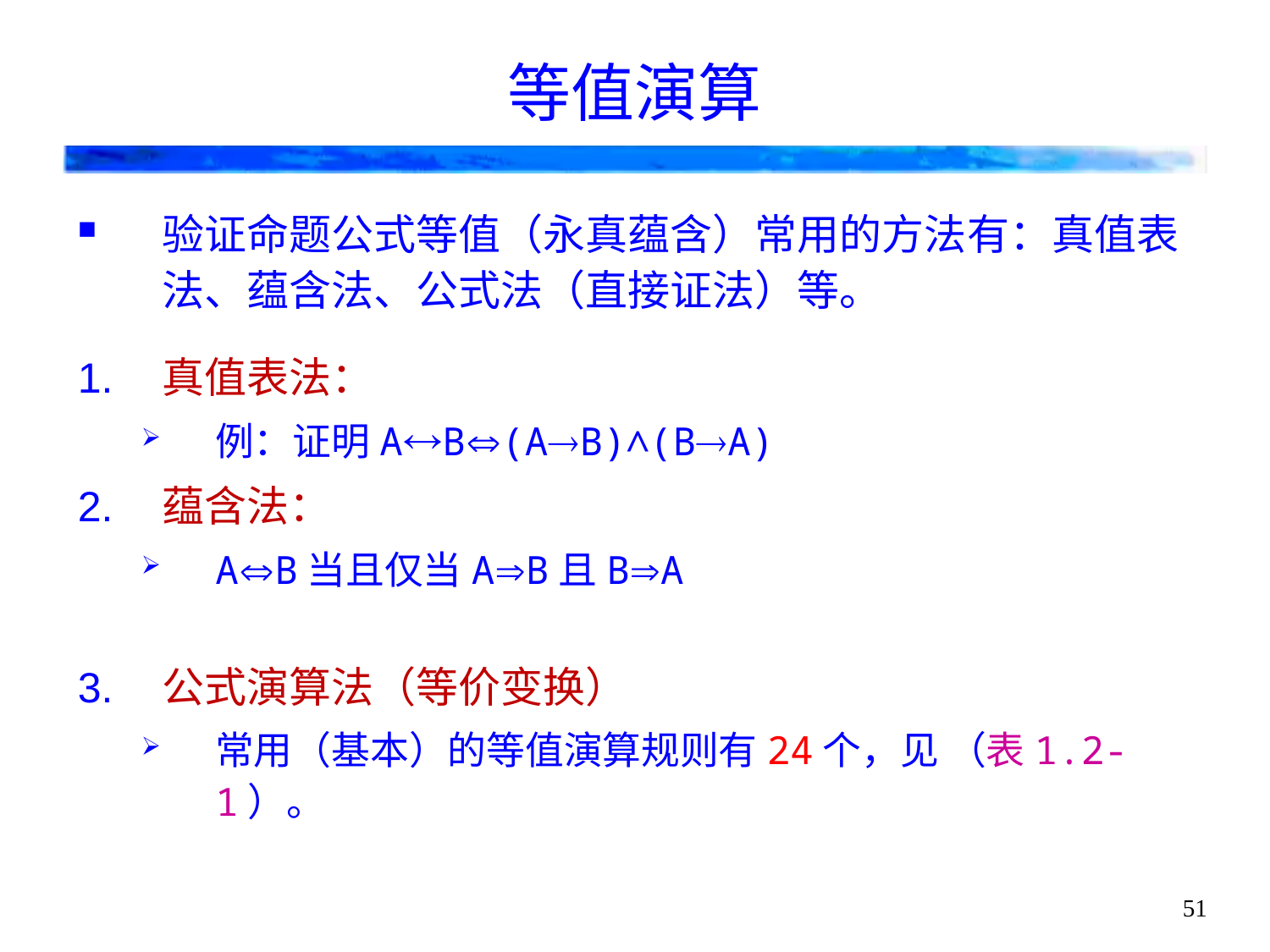

# 等值演算
验证命题公式等值（永真蕴含）常用的方法有：真值表法、蕴含法、公式法（直接证法）等。
真值表法：
例：证明A↔B⇔(A→B)∧(B→A)
蕴含法：
A⇔B当且仅当A⇒B且B⇒A
公式演算法（等价变换）
常用（基本）的等值演算规则有24个，见 （表1.2-1）。

51